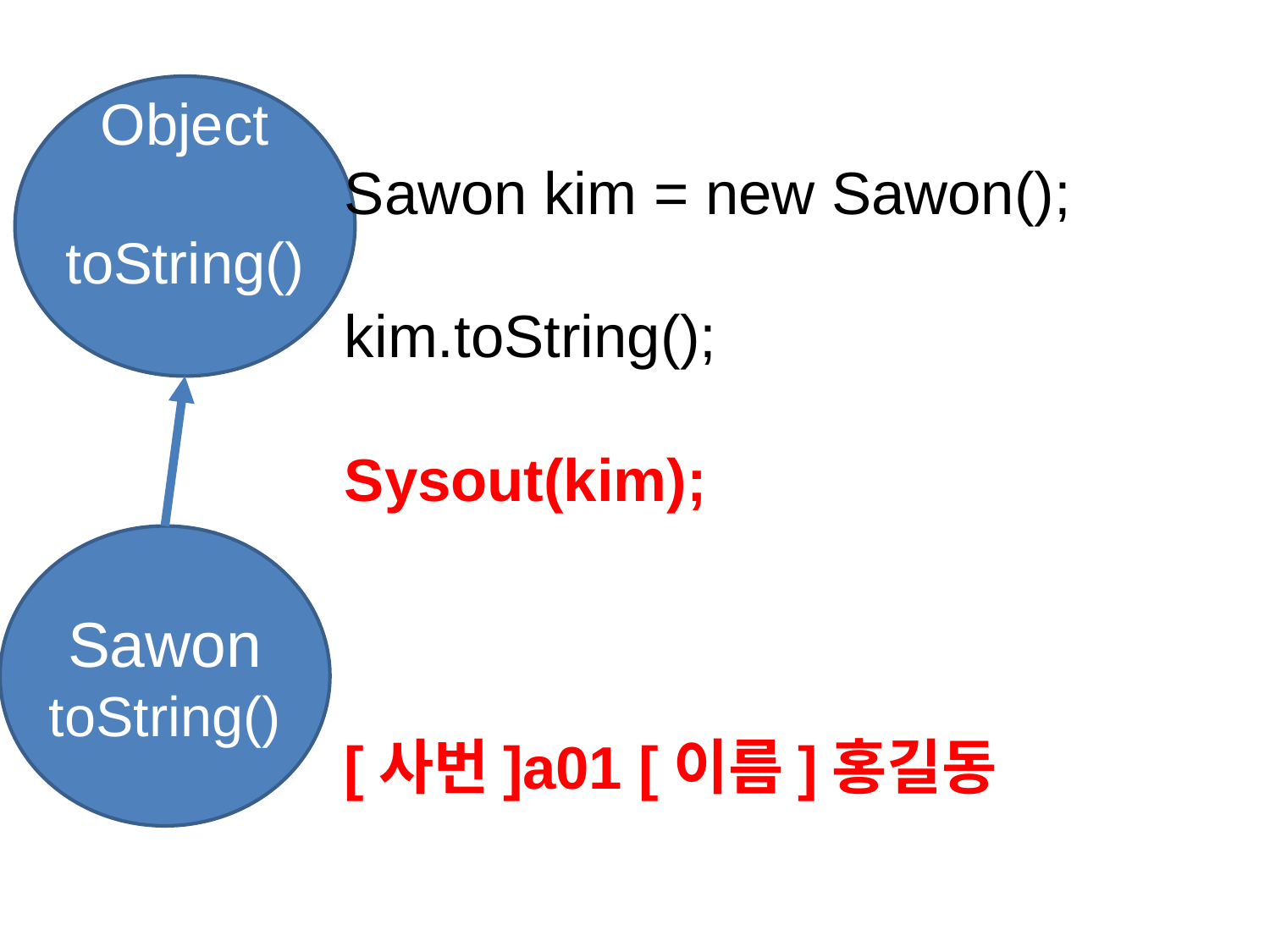

Object

toString()

Sawon kim = new Sawon();
kim.toString();
Sysout(kim);

[사번]a01 [이름]홍길동
Sawon
toString()